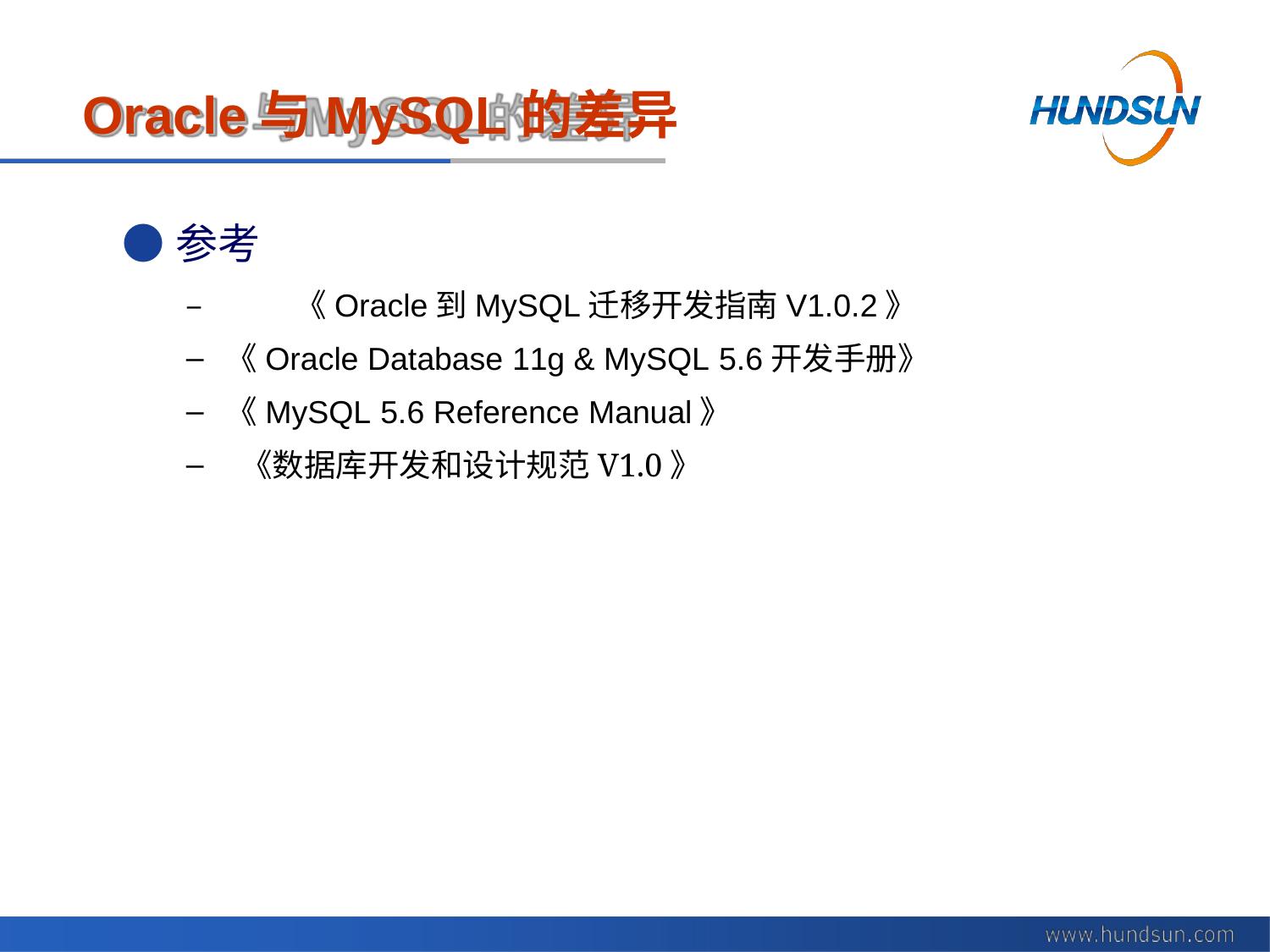

# Oracle与MySQL的差异
●	参考
–	《Oracle到MySQL迁移开发指南V1.0.2》
《Oracle Database 11g & MySQL 5.6开发手册》
《MySQL 5.6 Reference Manual》
 《数据库开发和设计规范V1.0》